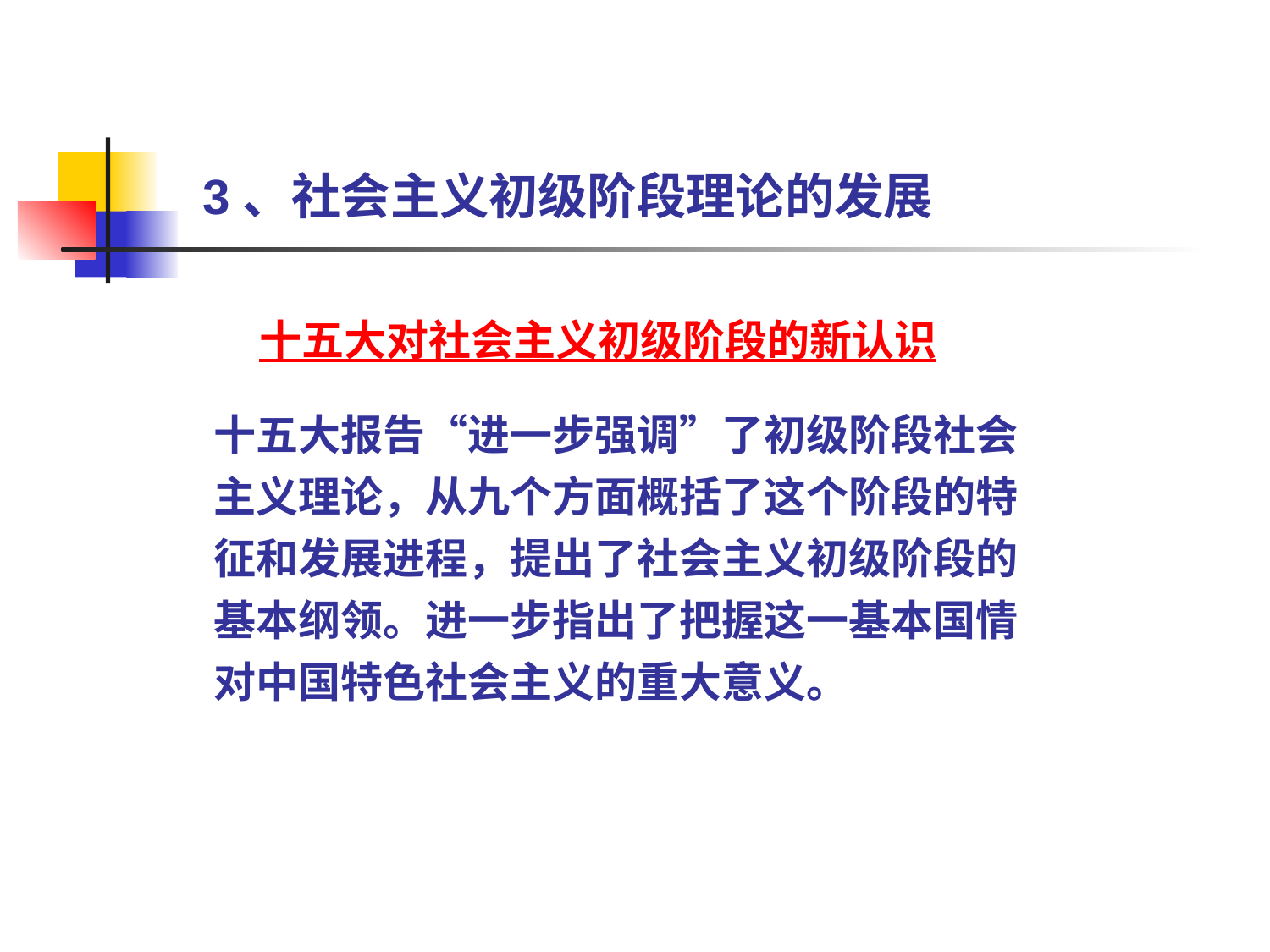

3、社会主义初级阶段理论的发展
十五大对社会主义初级阶段的新认识
十五大报告“进一步强调”了初级阶段社会主义理论，从九个方面概括了这个阶段的特征和发展进程，提出了社会主义初级阶段的基本纲领。进一步指出了把握这一基本国情对中国特色社会主义的重大意义。